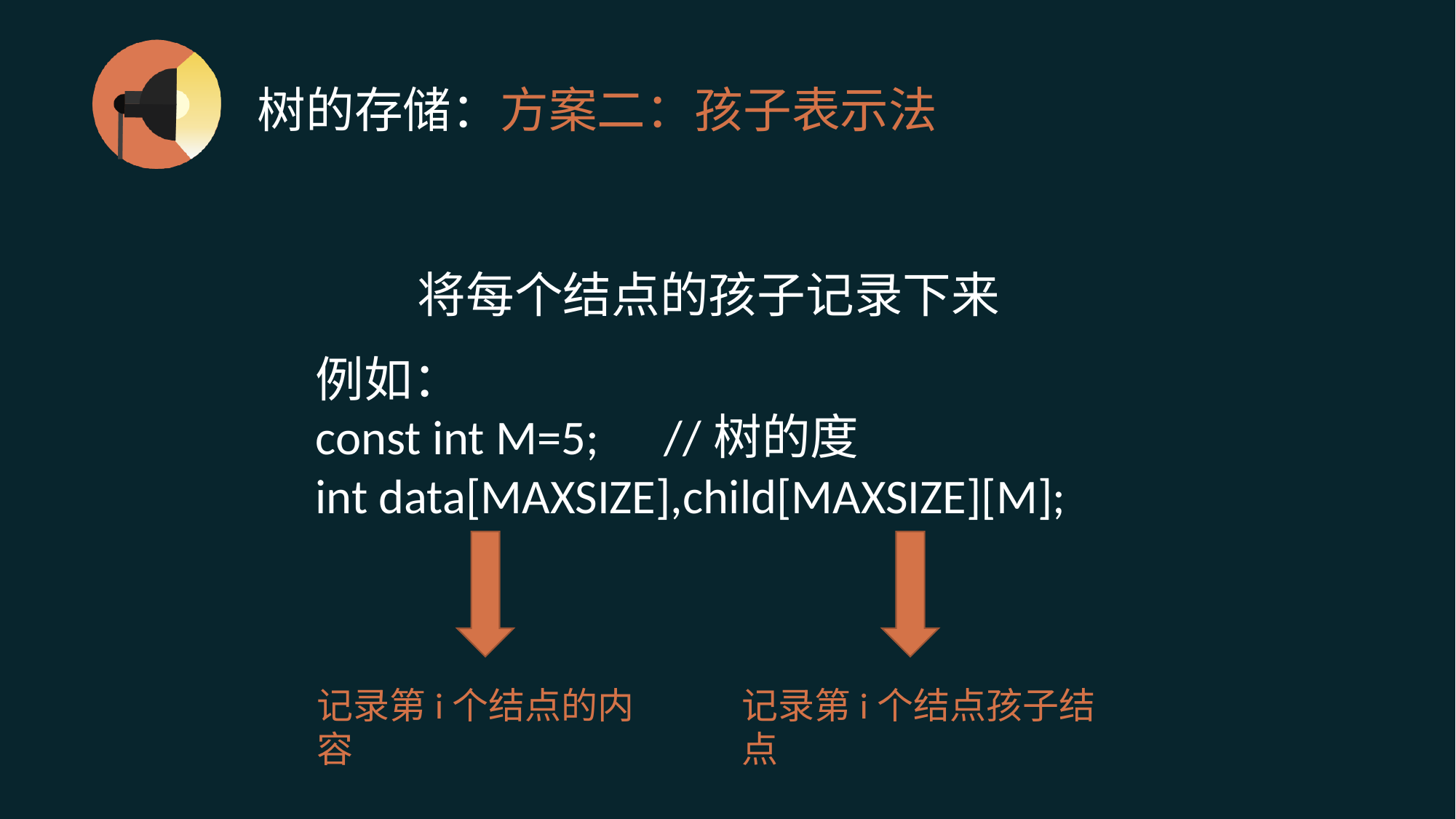

# 树的存储：方案二：孩子表示法
将每个结点的孩子记录下来
例如：
const int M=5;      //树的度
int data[MAXSIZE],child[MAXSIZE][M];

记录第i个结点的内容
记录第i个结点孩子结点